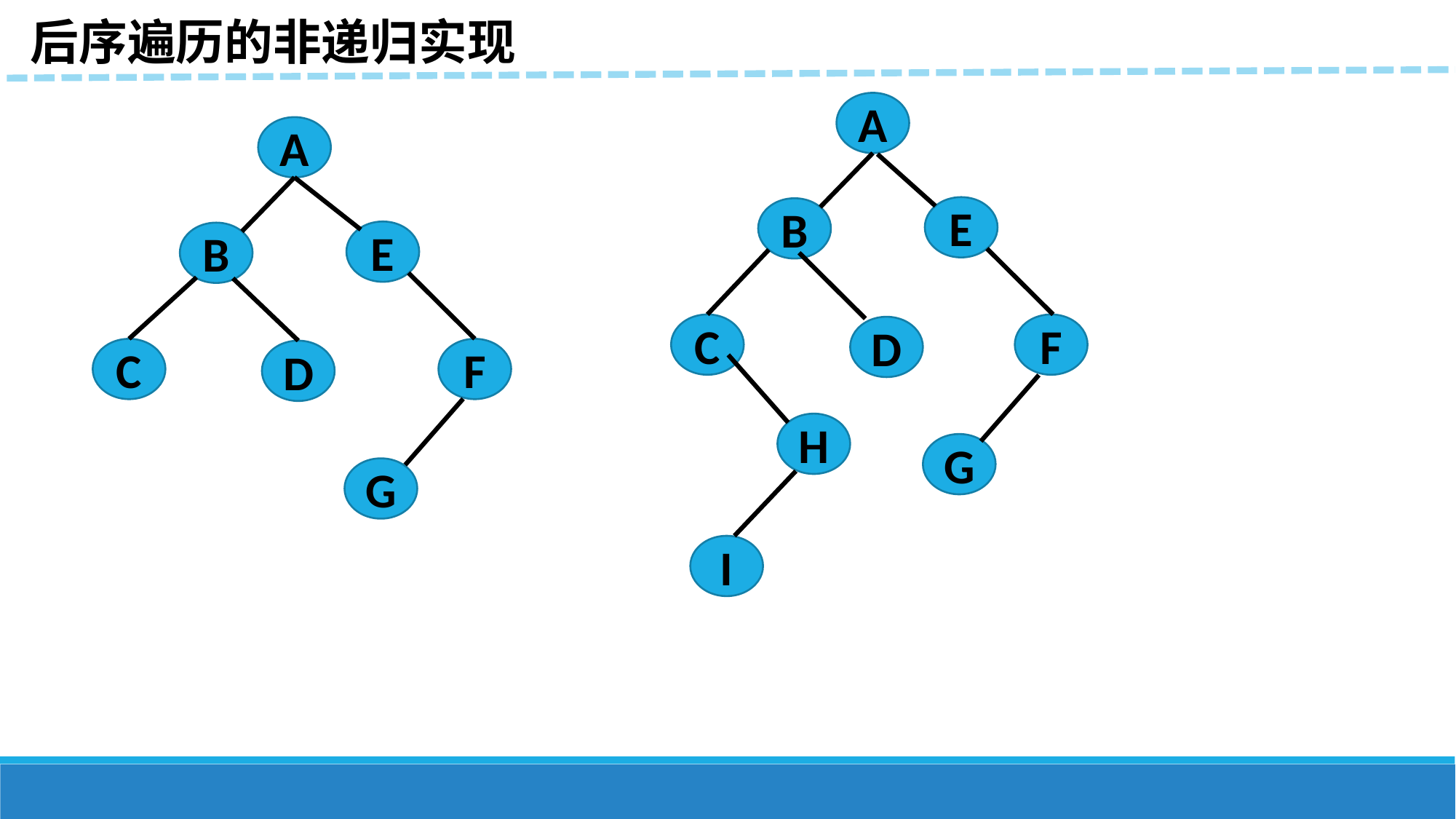

后序遍历的非递归实现
A
A
E
B
E
B
C
F
D
C
F
D
H
G
G
I